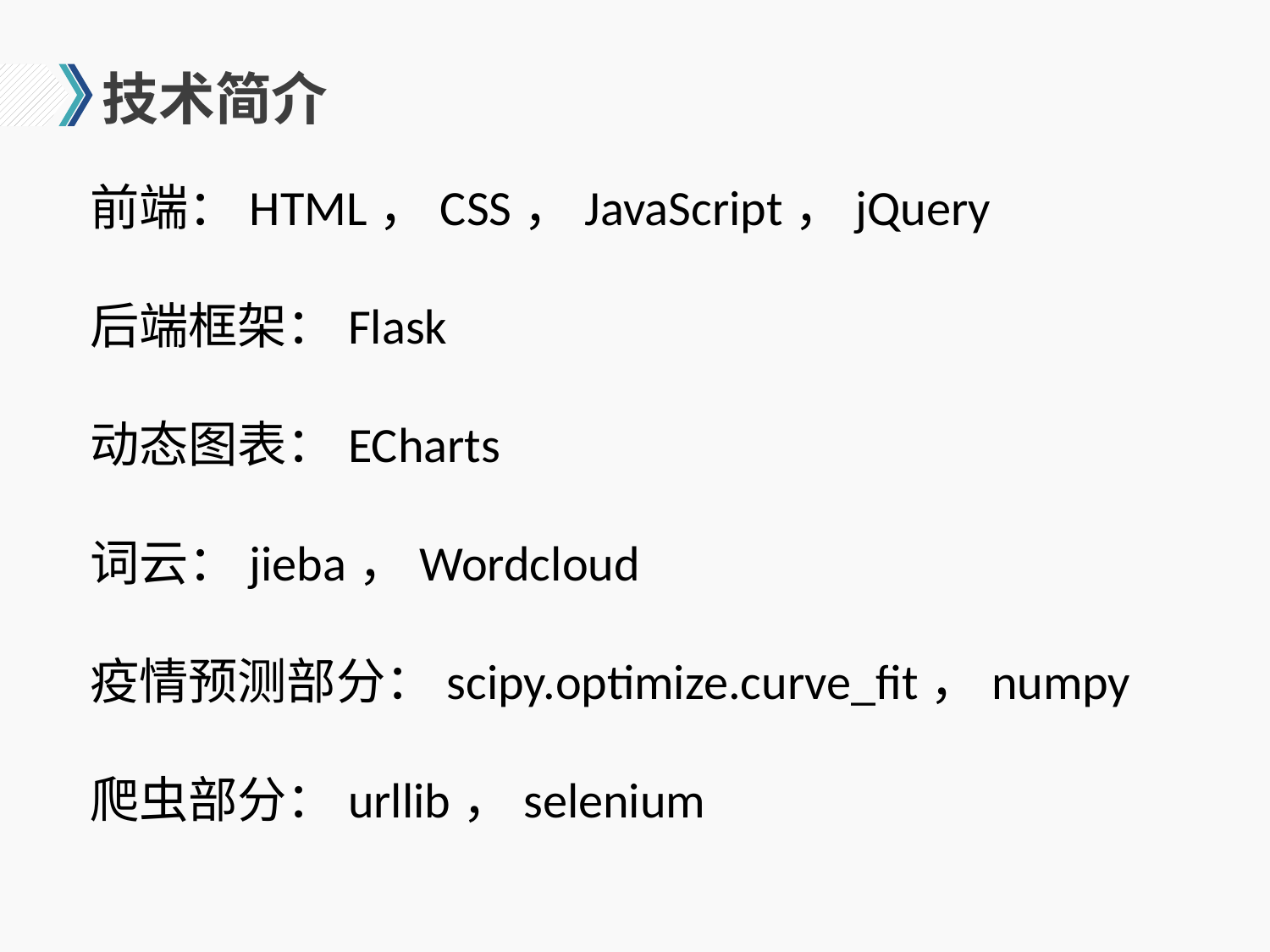

# 技术简介
前端：HTML，CSS，JavaScript，jQuery

后端框架：Flask

动态图表：ECharts

词云：jieba，Wordcloud

疫情预测部分：scipy.optimize.curve_fit，numpy

爬虫部分：urllib，selenium